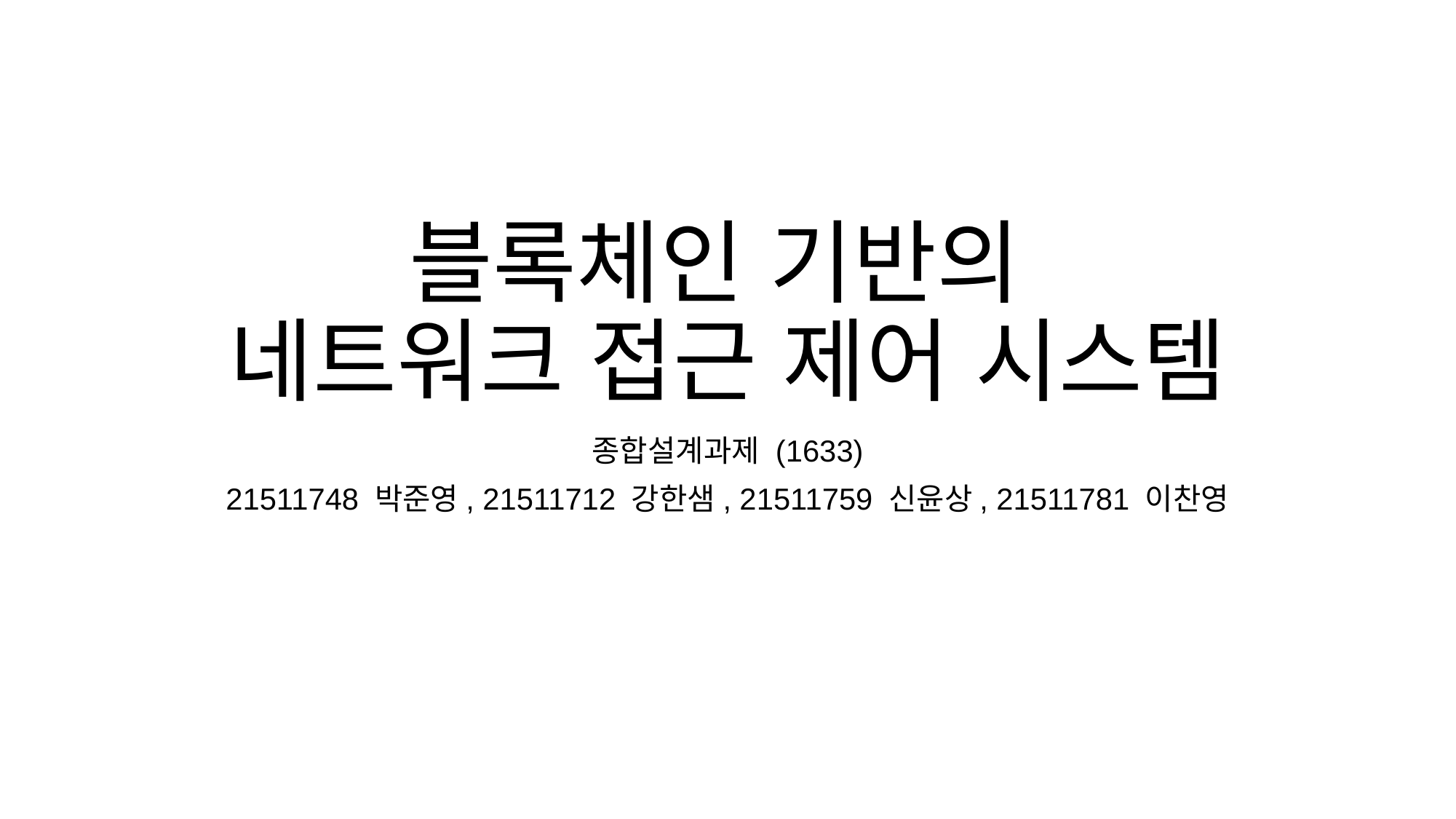

# 블록체인 기반의 네트워크 접근 제어 시스템
종합설계과제 (1633)
21511748 박준영, 21511712 강한샘, 21511759 신윤상, 21511781 이찬영